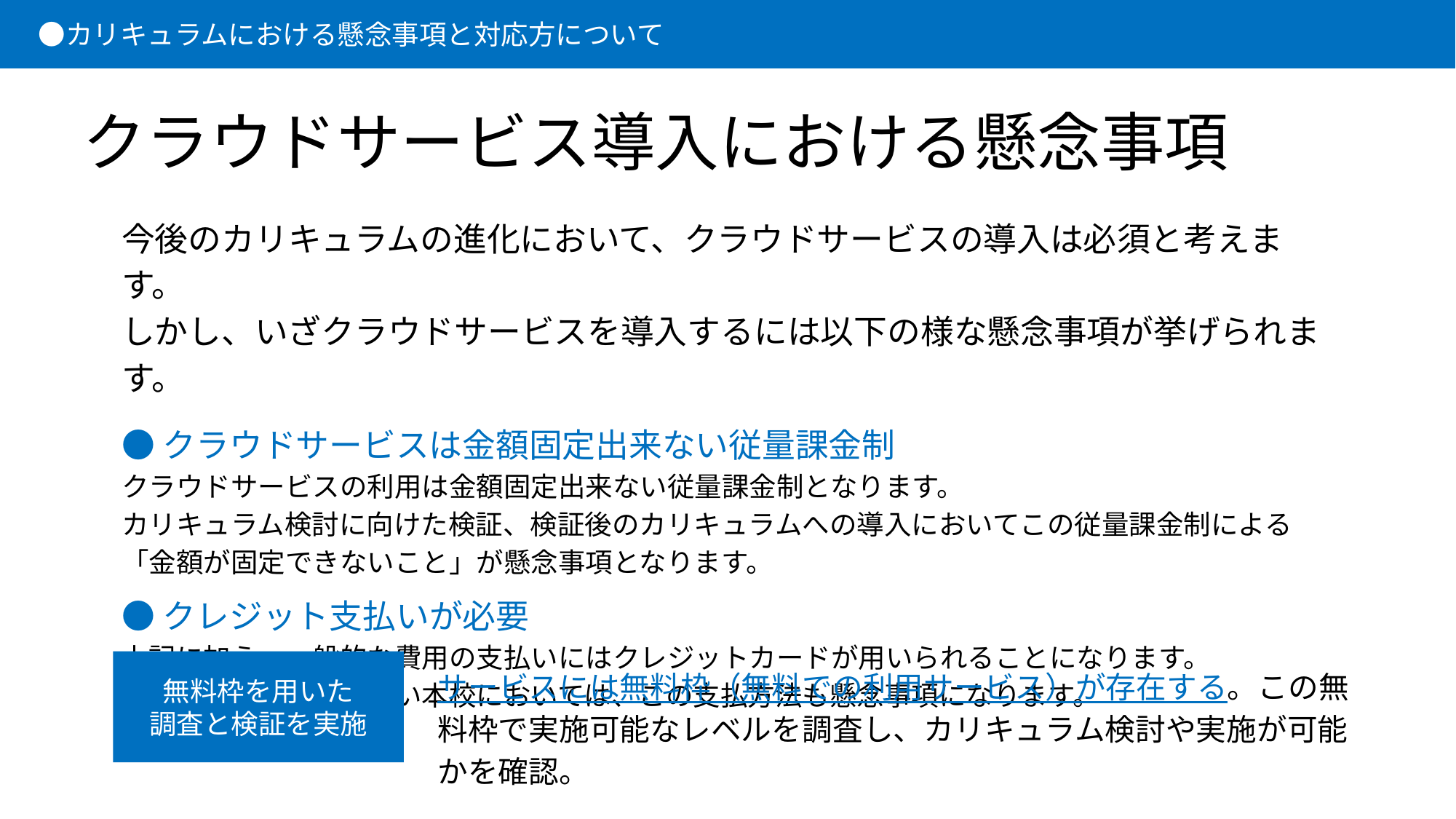

●カリキュラムにおける懸念事項と対応方について
クラウドサービス導入における懸念事項
今後のカリキュラムの進化において、クラウドサービスの導入は必須と考えます。
しかし、いざクラウドサービスを導入するには以下の様な懸念事項が挙げられます。

●クラウドサービスは金額固定出来ない従量課金制
クラウドサービスの利用は金額固定出来ない従量課金制となります。
カリキュラム検討に向けた検証、検証後のカリキュラムへの導入においてこの従量課金制による
「金額が固定できないこと」が懸念事項となります。

●クレジット支払いが必要
上記に加え、一般的な費用の支払いにはクレジットカードが用いられることになります。
法人カードを保有しない本校においては、この支払方法も懸念事項になります。
無料枠を用いた
調査と検証を実施
サービスには無料枠（無料での利用サービス）が存在する。この無料枠で実施可能なレベルを調査し、カリキュラム検討や実施が可能かを確認。